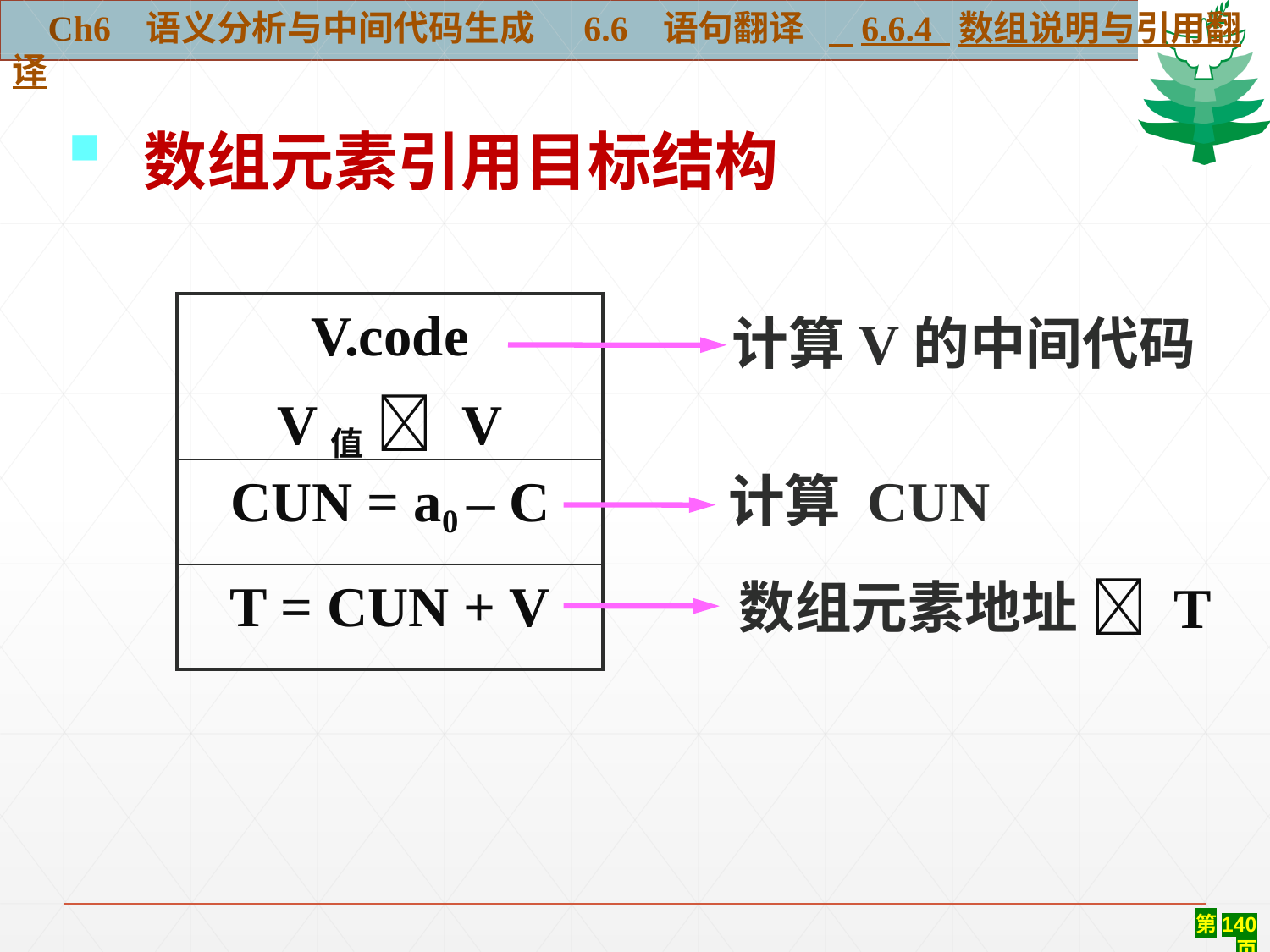

Ch6   语义分析与中间代码生成     6.6   语句翻译      6.6.4  数组说明与引用翻译
  数组元素引用目标结构
| V.code V值 ⇒ V |
| --- |
| CUN = a0 – C |
| T = CUN + V |

计算V的中间代码

计算 CUN

数组元素地址 ⇒ T